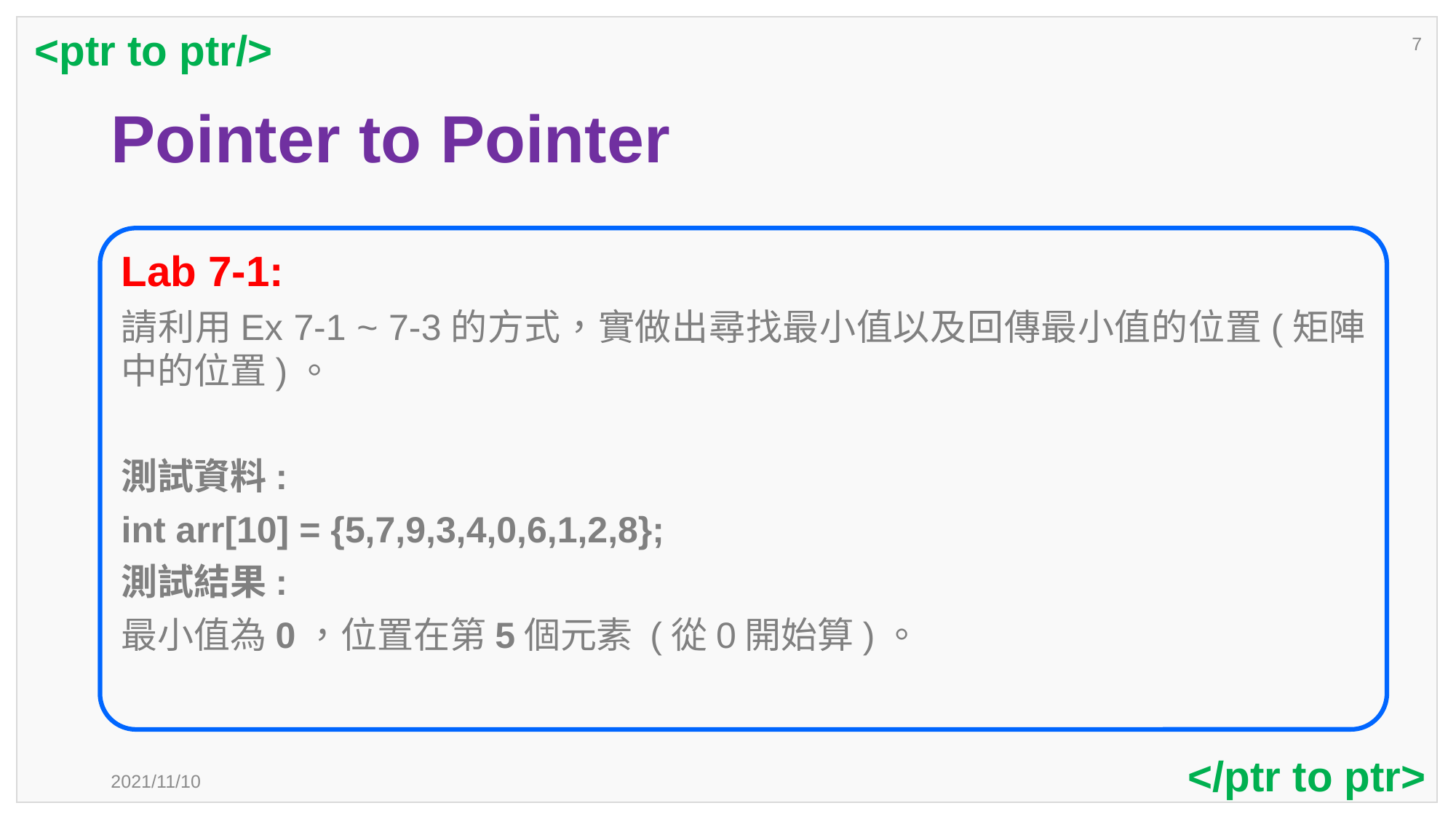

<ptr to ptr/>
7
# Pointer to Pointer
Lab 7-1:
請利用Ex 7-1 ~ 7-3的方式，實做出尋找最小值以及回傳最小值的位置(矩陣中的位置)。

測試資料:
int arr[10] = {5,7,9,3,4,0,6,1,2,8};
測試結果:
最小值為0，位置在第5個元素 (從0開始算)。
</ptr to ptr>
2021/11/10